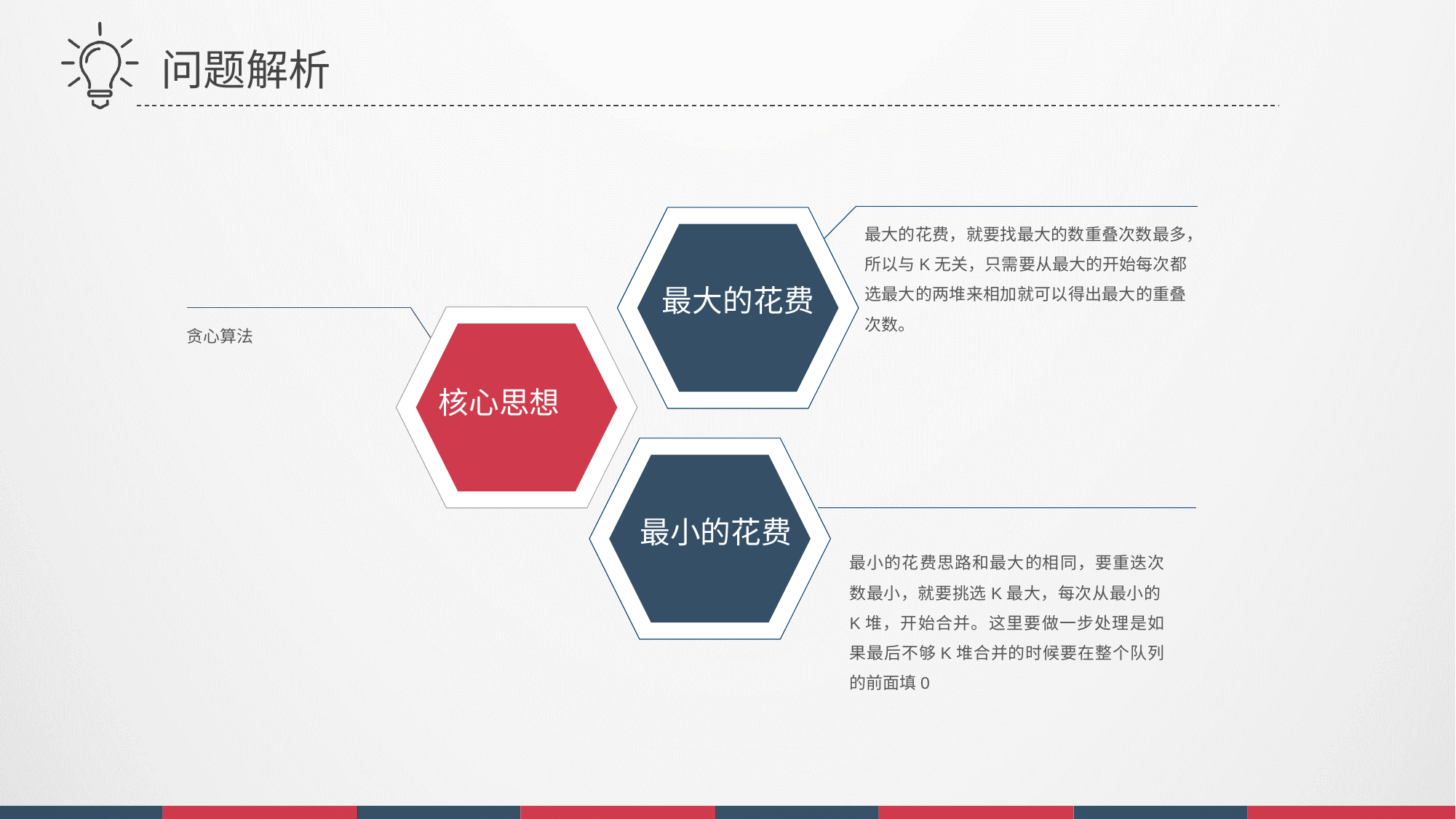

问题解析

最大的花费
最大的花费，就要找最大的数重叠次数最多，所以与K无关，只需要从最大的开始每次都选最大的两堆来相加就可以得出最大的重叠次数。

核心思想
贪心算法

最小的花费
最小的花费思路和最大的相同，要重迭次数最小，就要挑选K最大，每次从最小的K堆，开始合并。这里要做一步处理是如果最后不够K堆合并的时候要在整个队列的前面填0